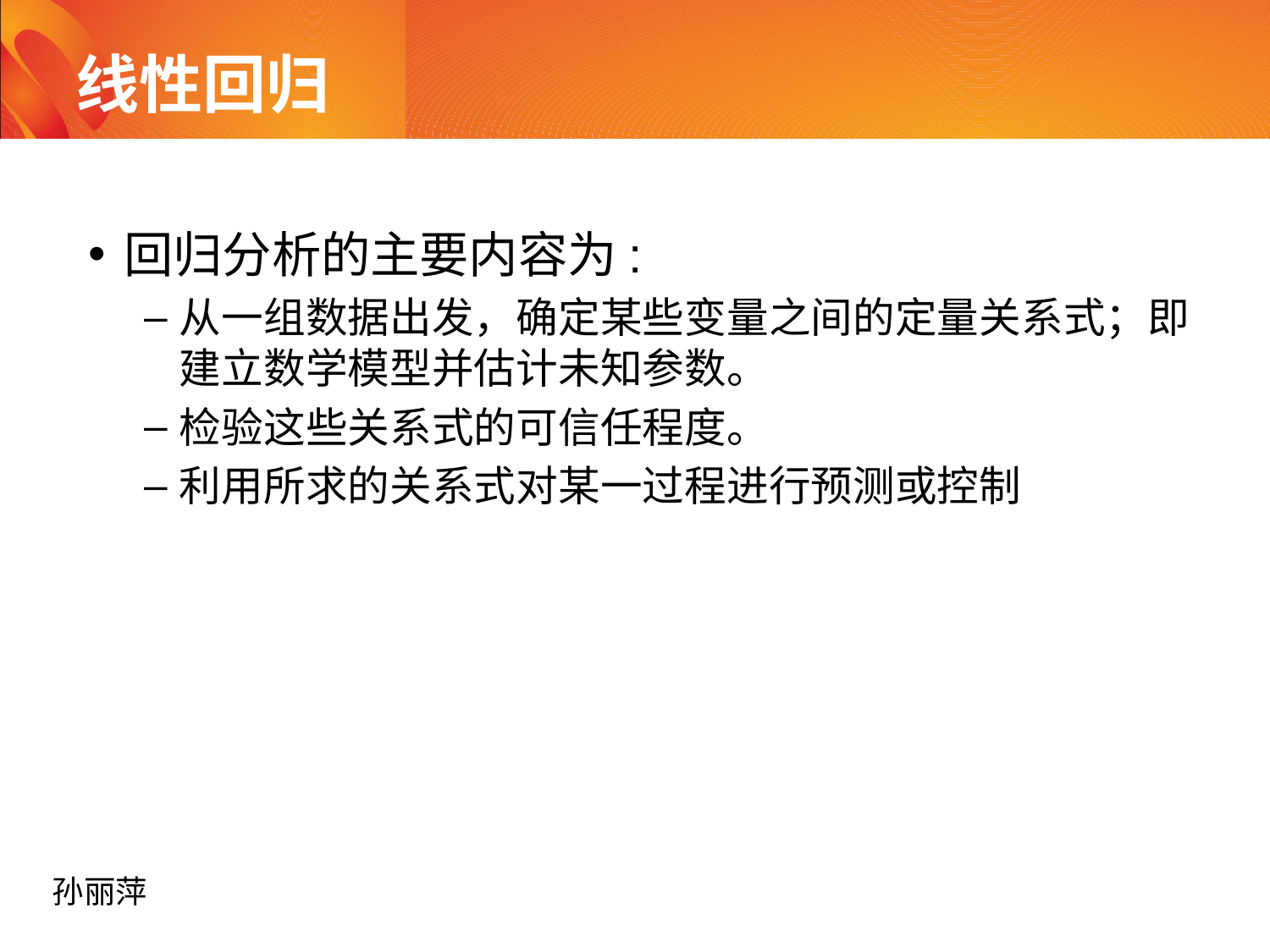

# 线性回归
回归分析的主要内容为:
从一组数据出发，确定某些变量之间的定量关系式；即建立数学模型并估计未知参数。
检验这些关系式的可信任程度。
利用所求的关系式对某一过程进行预测或控制

6